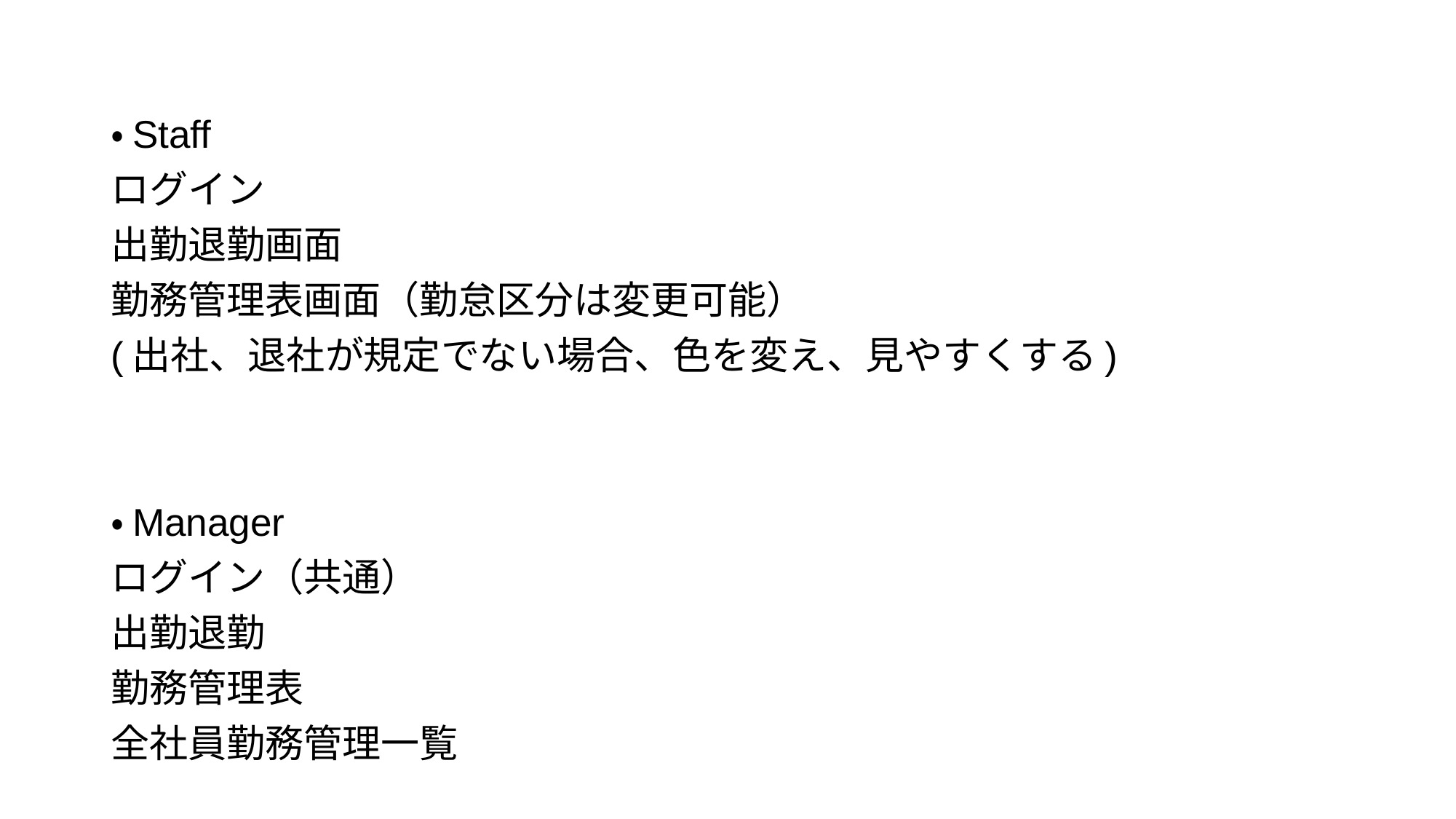

・Staff
ログイン
出勤退勤画面
勤務管理表画面（勤怠区分は変更可能）
(出社、退社が規定でない場合、色を変え、見やすくする)

・Manager
ログイン（共通）
出勤退勤
勤務管理表
全社員勤務管理一覧